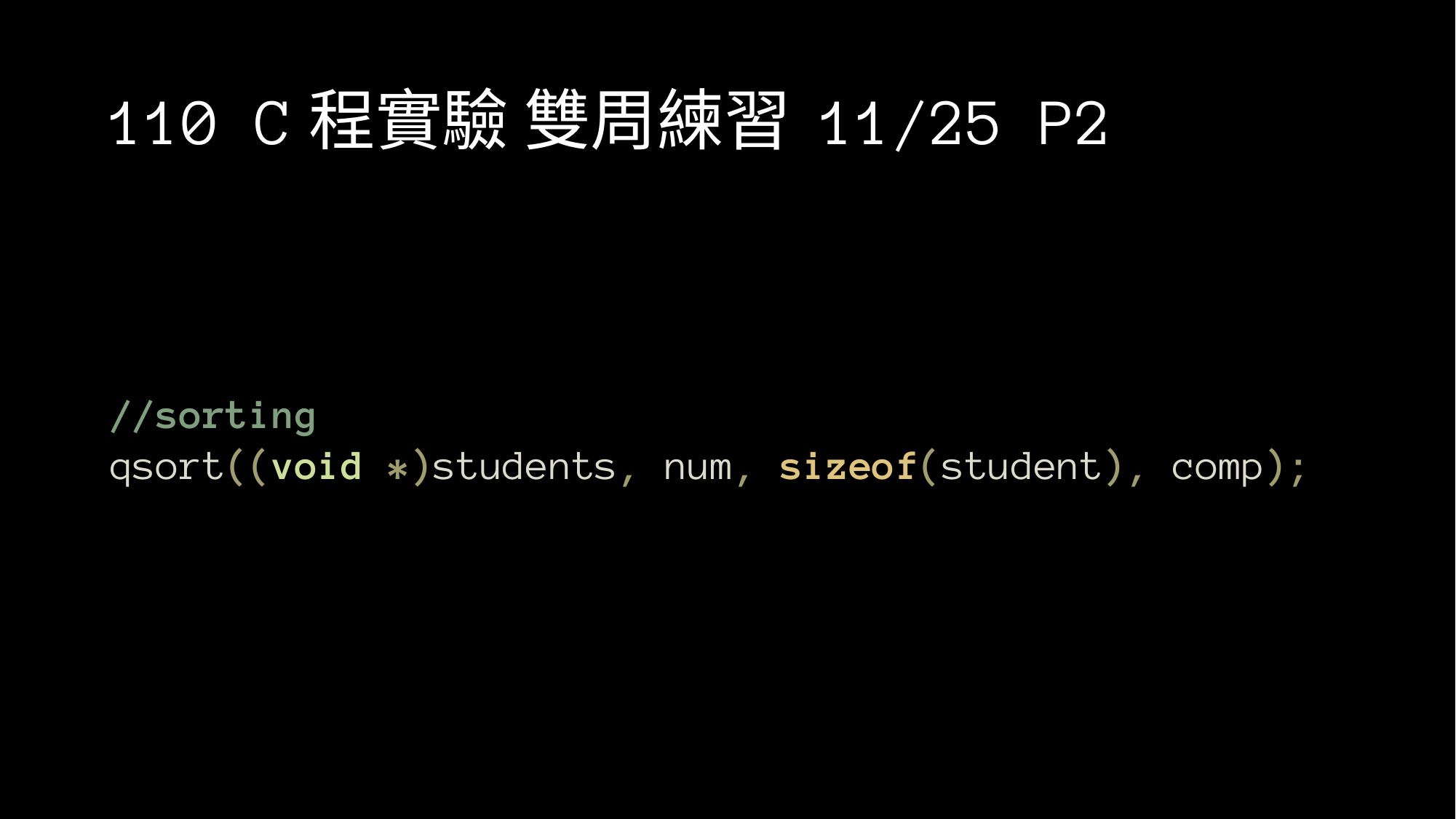

# 110 C程實驗 雙周練習 11/25 P2
//sorting
qsort((void *)students, num, sizeof(student), comp);